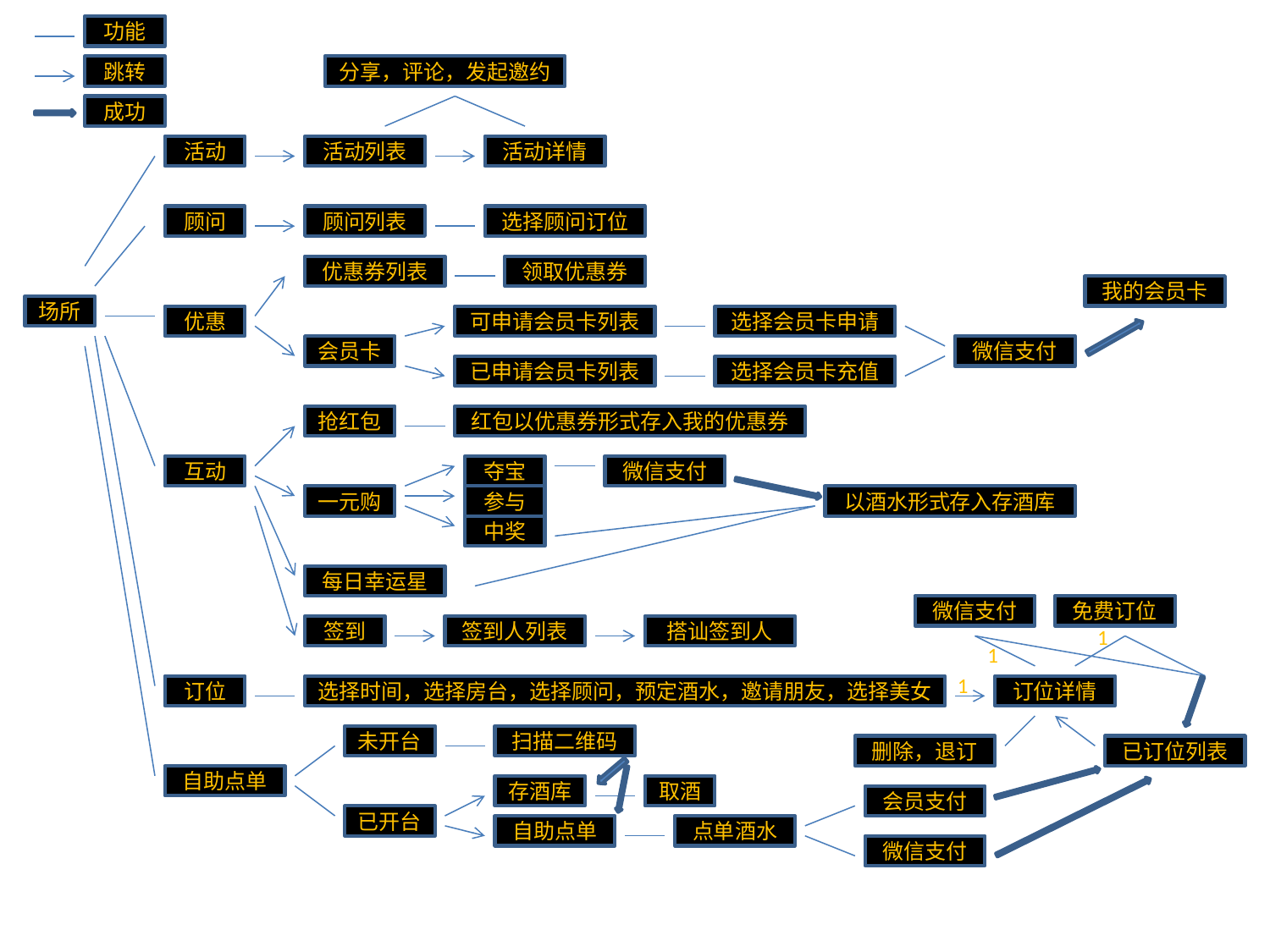

功能
跳转
分享，评论，发起邀约

成功
活动
活动列表
活动详情
顾问
顾问列表
选择顾问订位
优惠券列表
领取优惠券
我的会员卡
场所

优惠
可申请会员卡列表
选择会员卡申请
会员卡
微信支付
已申请会员卡列表
选择会员卡充值
抢红包
红包以优惠券形式存入我的优惠券

互动
夺宝
微信支付
一元购
参与
以酒水形式存入存酒库
中奖
每日幸运星
微信支付
免费订位
签到
签到人列表
搭讪签到人
1
1
1

订位
选择时间，选择房台，选择顾问，预定酒水，邀请朋友，选择美女
订位详情
未开台
扫描二维码

删除，退订
已订位列表

自助点单
存酒库
取酒
会员支付
已开台
自助点单
点单酒水
微信支付